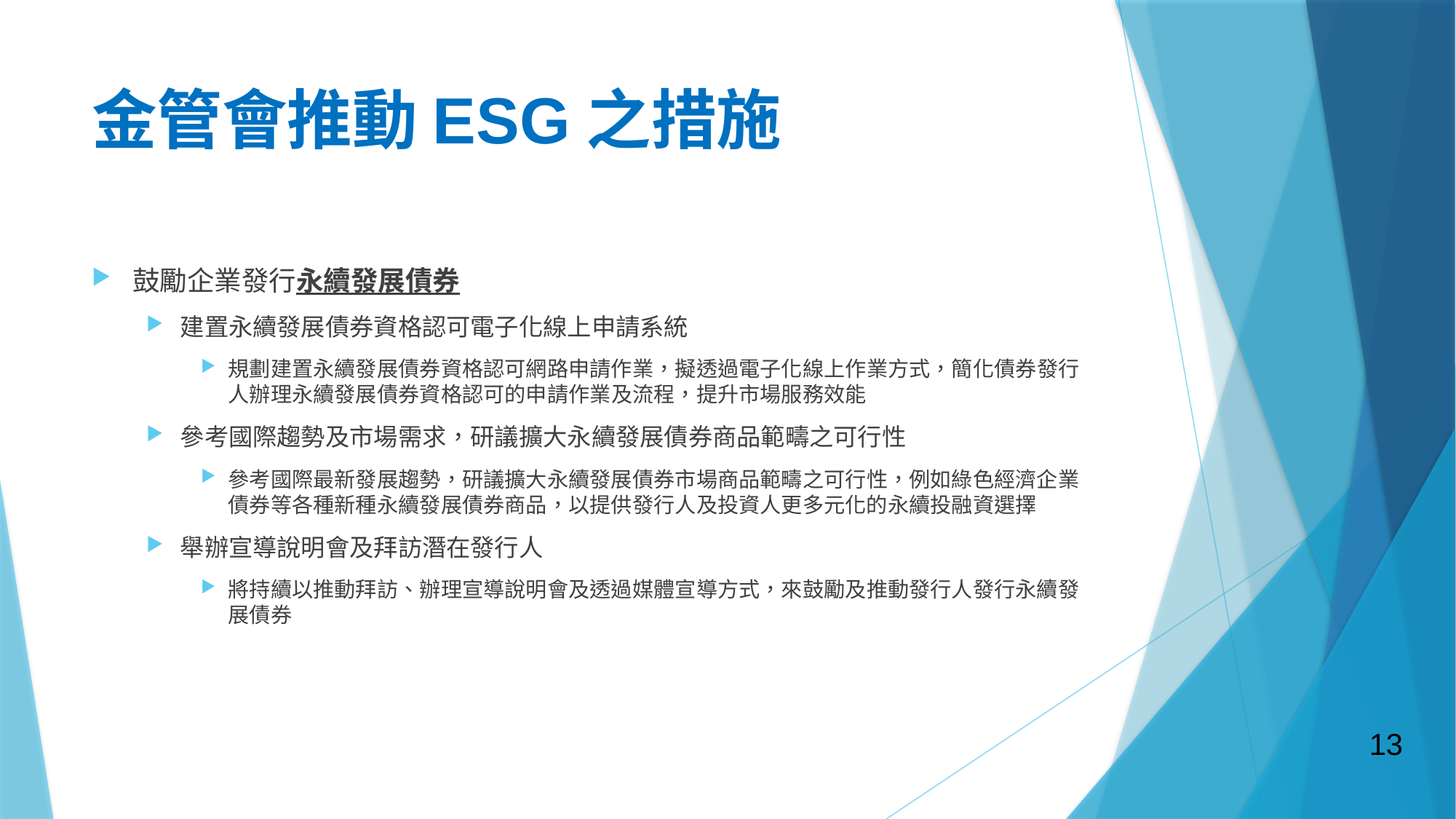

# 金管會推動ESG之措施
鼓勵企業發行永續發展債券
建置永續發展債券資格認可電子化線上申請系統
規劃建置永續發展債券資格認可網路申請作業，擬透過電子化線上作業方式，簡化債券發行人辦理永續發展債券資格認可的申請作業及流程，提升市場服務效能
參考國際趨勢及市場需求，研議擴大永續發展債券商品範疇之可行性
參考國際最新發展趨勢，研議擴大永續發展債券市場商品範疇之可行性，例如綠色經濟企業債券等各種新種永續發展債券商品，以提供發行人及投資人更多元化的永續投融資選擇
舉辦宣導說明會及拜訪潛在發行人
將持續以推動拜訪、辦理宣導說明會及透過媒體宣導方式，來鼓勵及推動發行人發行永續發展債券
13